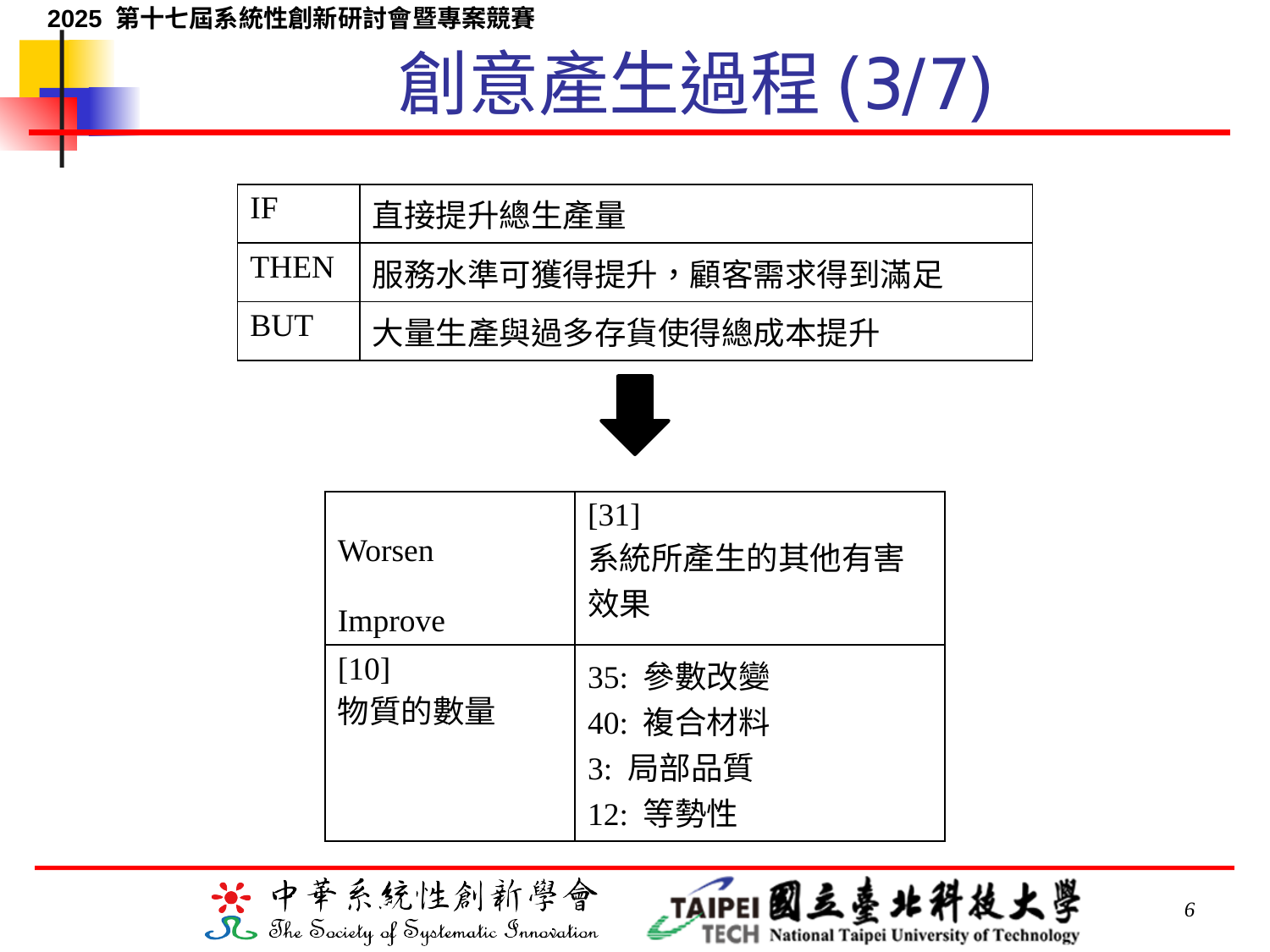

# 創意產生過程(3/7)
| IF | 直接提升總生產量 |
| --- | --- |
| THEN | 服務水準可獲得提升，顧客需求得到滿足 |
| BUT | 大量生產與過多存貨使得總成本提升 |

| Worsen Improve | [31] 系統所產生的其他有害效果 |
| --- | --- |
| [10] 物質的數量 | 35: 參數改變 40: 複合材料 3: 局部品質 12: 等勢性 |